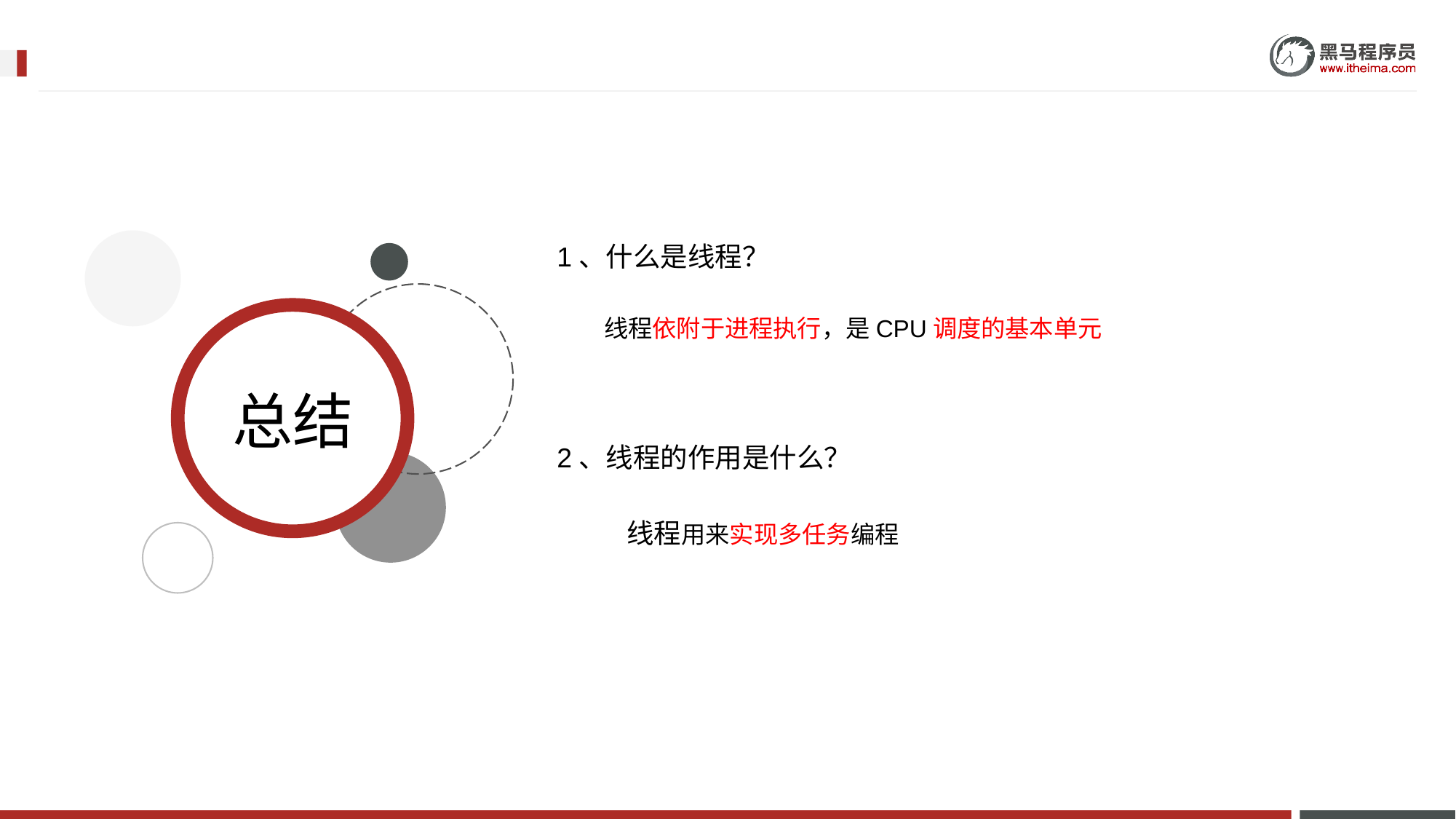

1、什么是线程？
线程依附于进程执行，是CPU调度的基本单元
2、线程的作用是什么？
线程用来实现多任务编程